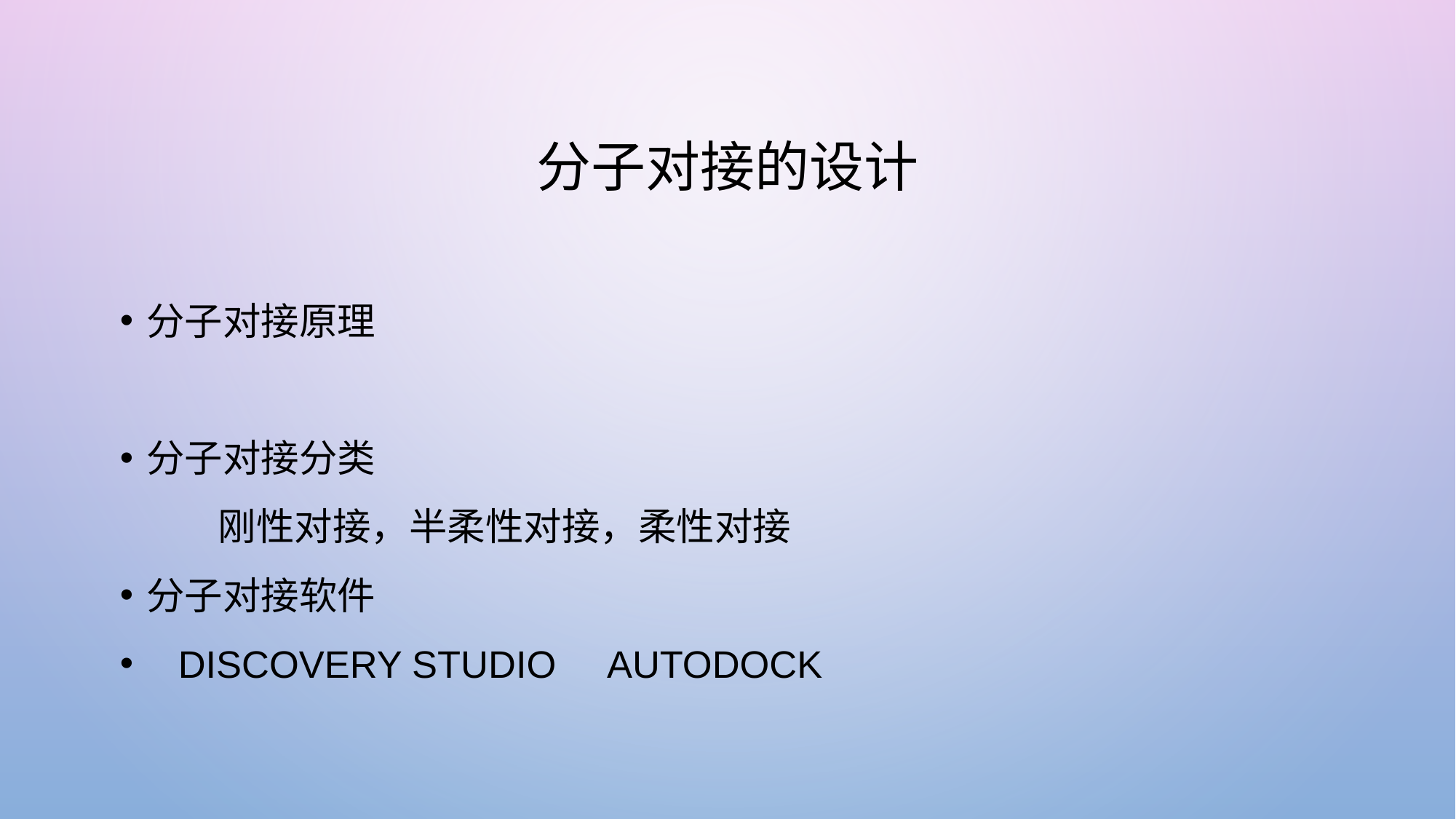

# 分子对接的设计
分子对接原理

分子对接分类
	刚性对接，半柔性对接，柔性对接
分子对接软件
   Discovery studio     autodock